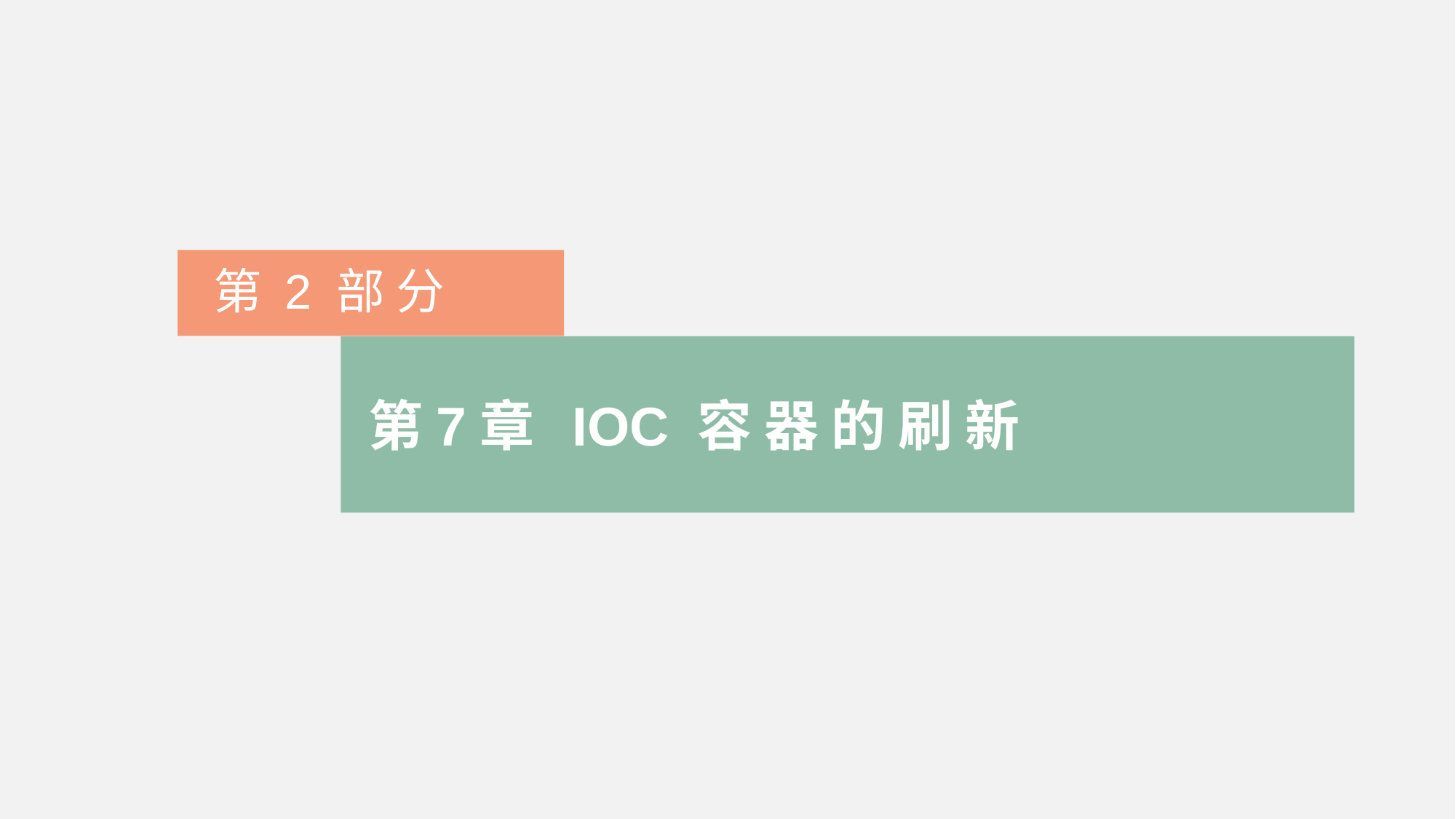

第 2 部 分

第7章  IOC 容 器 的 刷 新